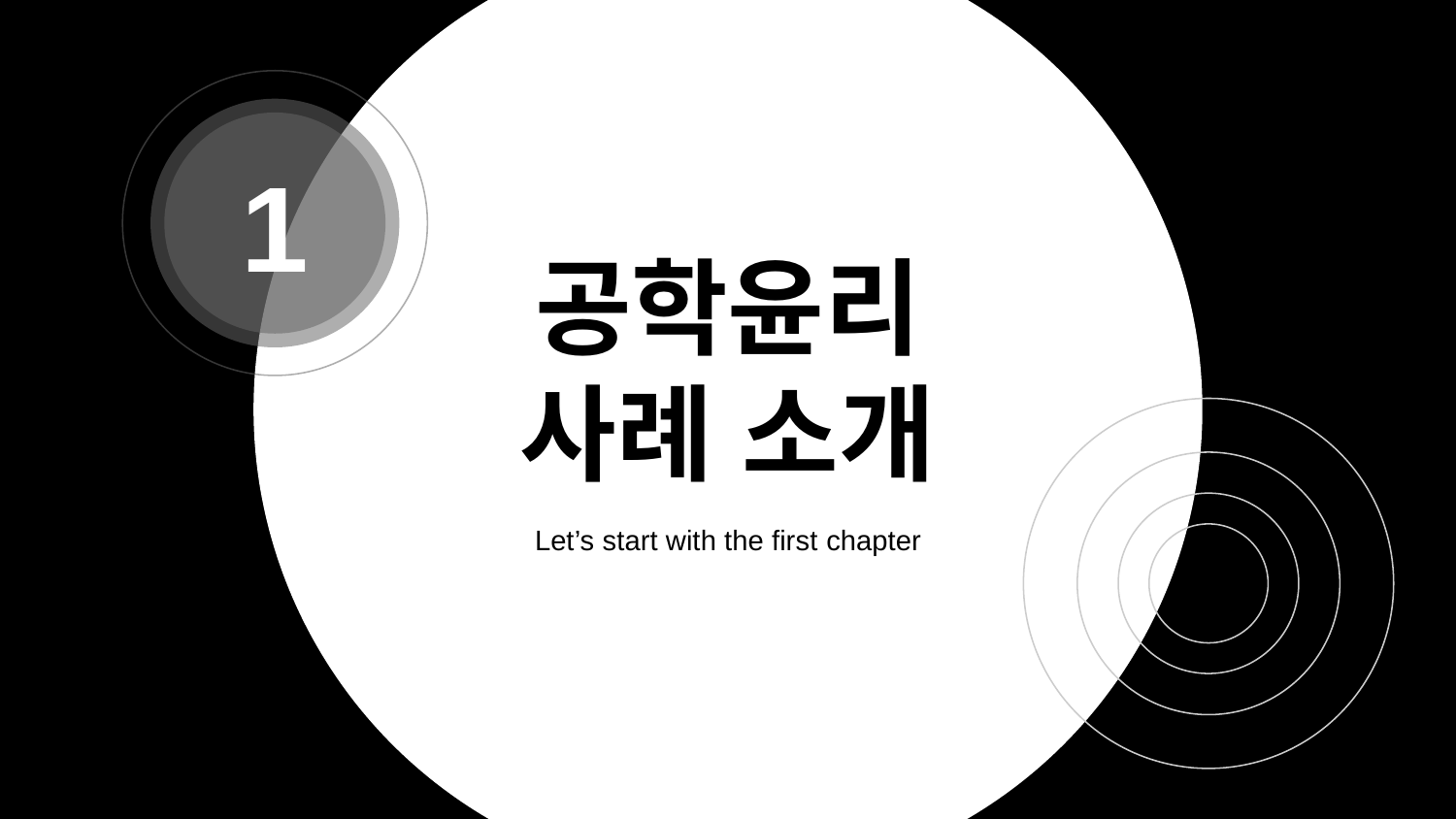

1
# 공학윤리 사례 소개
Let’s start with the first chapter